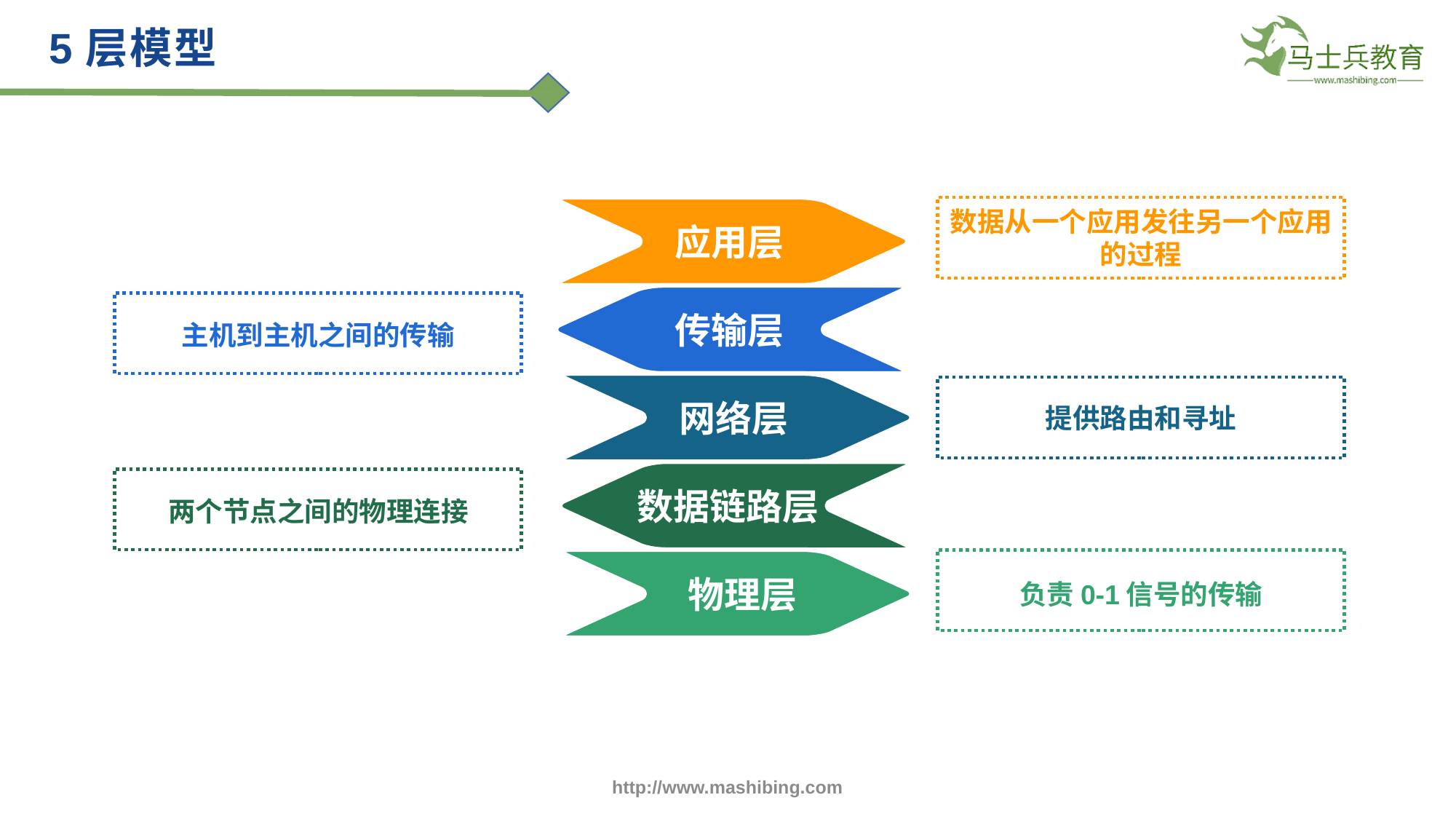

5层模型

数据从一个应用发往另一个应用的过程
应用层

传输层
主机到主机之间的传输

网络层
提供路由和寻址

数据链路层
两个节点之间的物理连接

物理层
负责0-1信号的传输